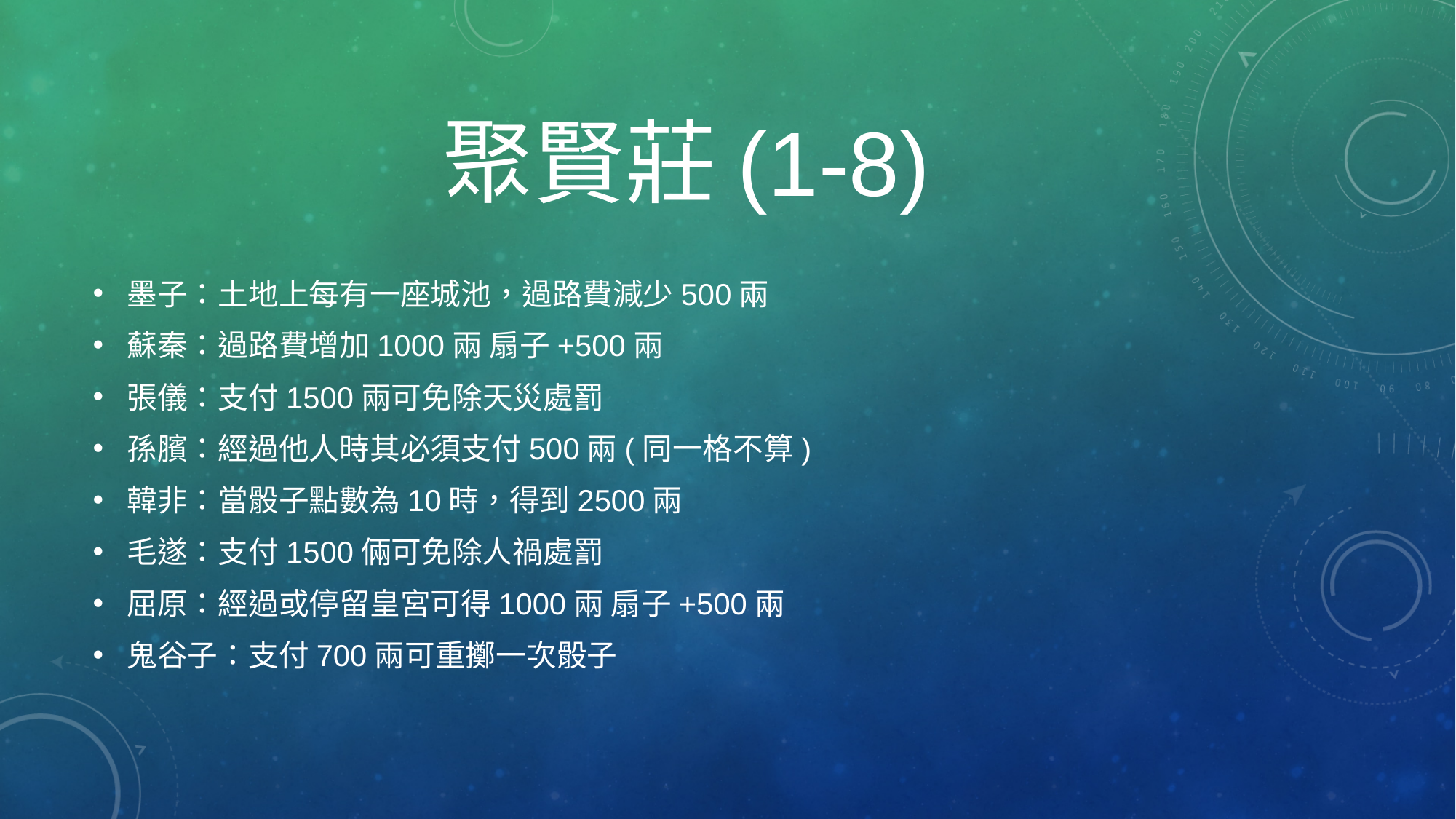

# 聚賢莊(1-8)
墨子：土地上每有一座城池，過路費減少500兩
蘇秦：過路費增加1000兩 扇子+500兩
張儀：支付1500兩可免除天災處罰
孫臏：經過他人時其必須支付500兩(同一格不算)
韓非：當骰子點數為10時，得到2500兩
毛遂：支付1500倆可免除人禍處罰
屈原：經過或停留皇宮可得1000兩 扇子+500兩
鬼谷子：支付700兩可重擲一次骰子